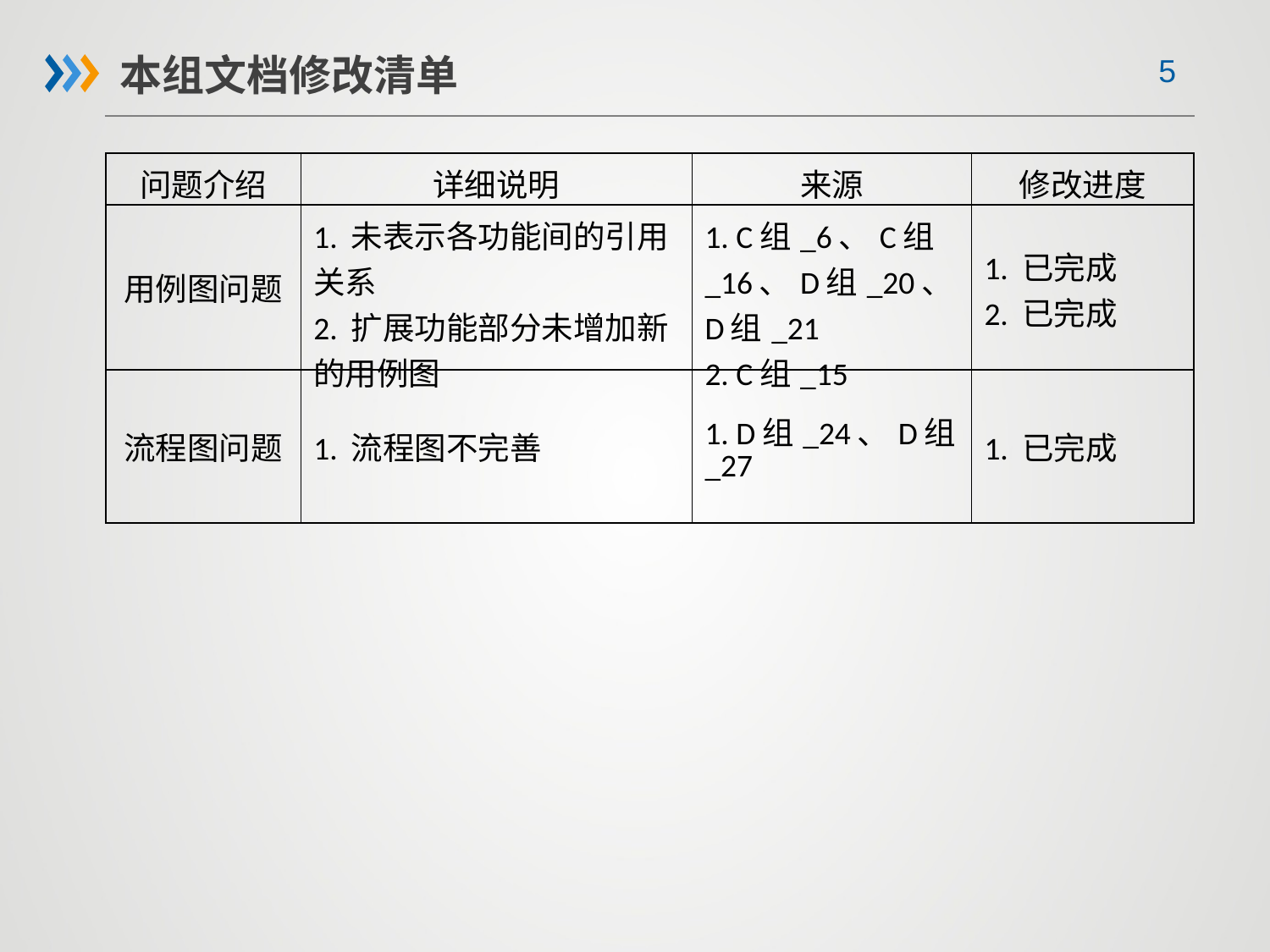

本组文档修改清单
| 问题介绍 | 详细说明 | 来源 | 修改进度 |
| --- | --- | --- | --- |
| 用例图问题 | 1. 未表示各功能间的引用关系 2. 扩展功能部分未增加新的用例图 | 1. C组\_6、C组\_16、D组\_20、D组\_21 2. C组\_15 | 1. 已完成 2. 已完成 |
| 流程图问题 | 1. 流程图不完善 | 1. D组\_24、D组\_27 | 1. 已完成 |